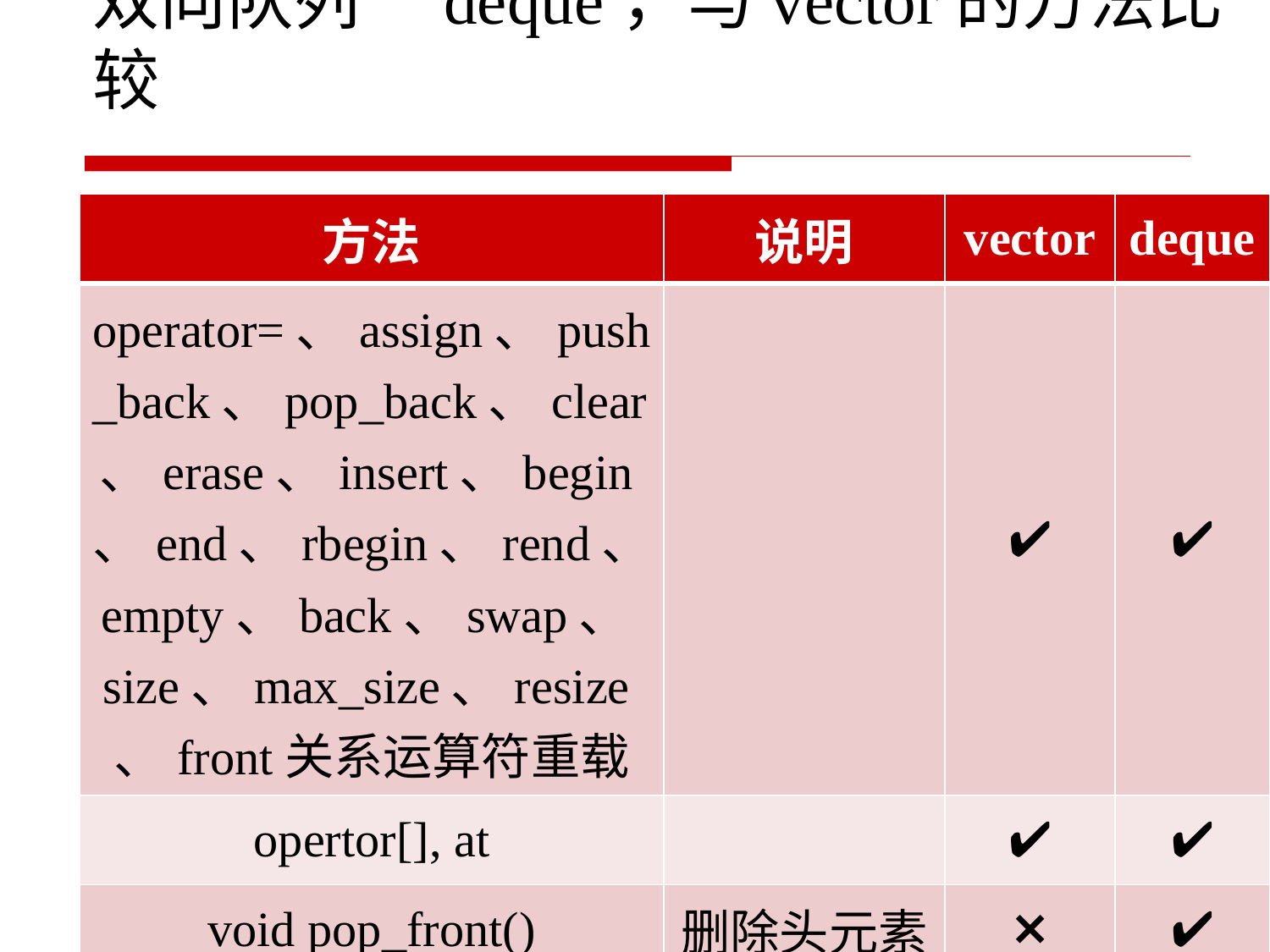

# 双向队列—deque，与vector的方法比较

| 方法 | 说明 | vector | deque |
| --- | --- | --- | --- |
| operator=、assign、push\_back、pop\_back、clear、erase、insert、begin、end、rbegin、rend、empty、back、swap、size、max\_size、resize、front关系运算符重载 |  | ✔ | ✔ |
| opertor[], at |  | ✔ | ✔ |
| void pop\_front() | 删除头元素 | ❌ | ✔ |
30